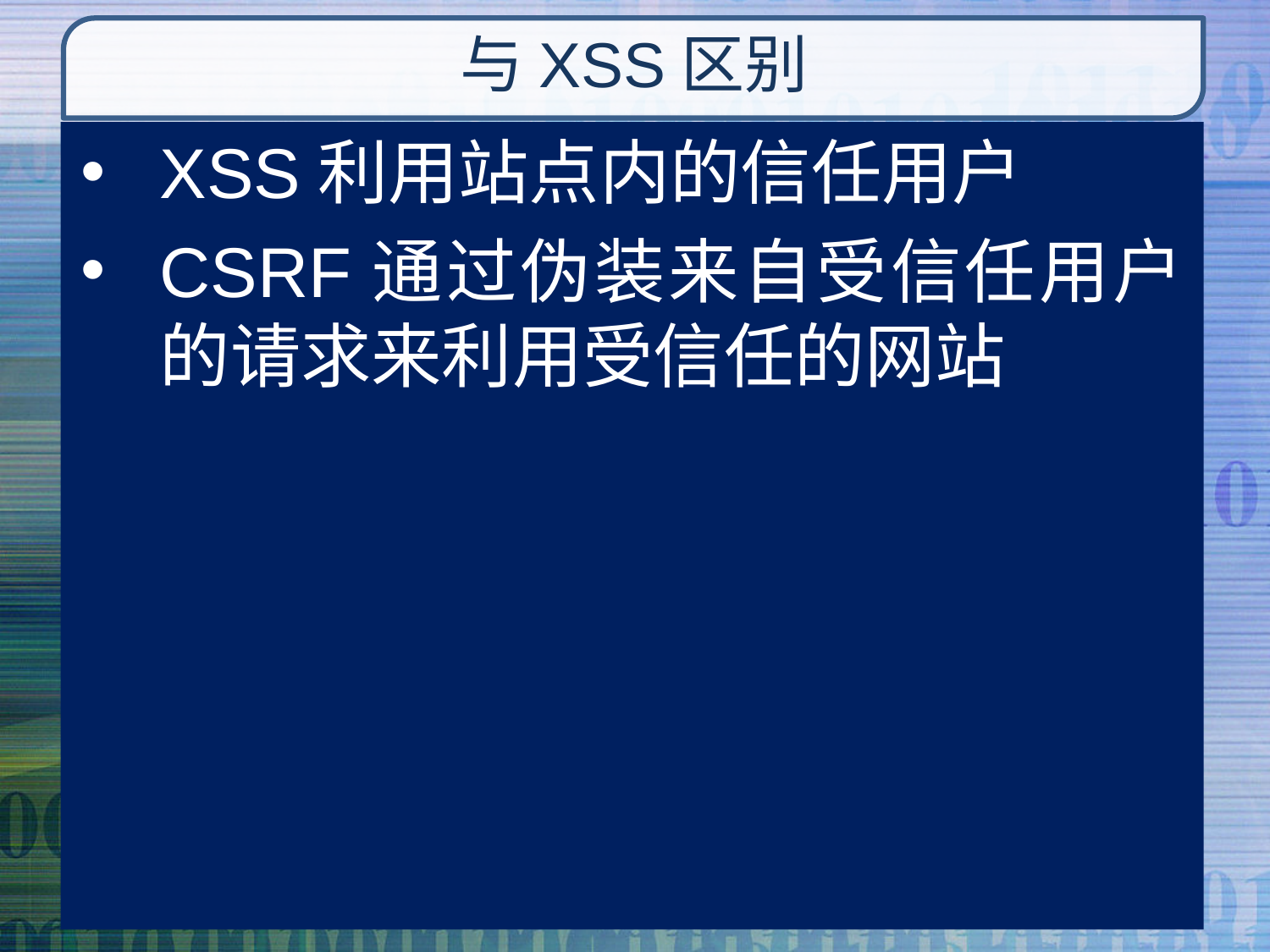

# 与XSS区别
XSS利用站点内的信任用户
CSRF通过伪装来自受信任用户的请求来利用受信任的网站